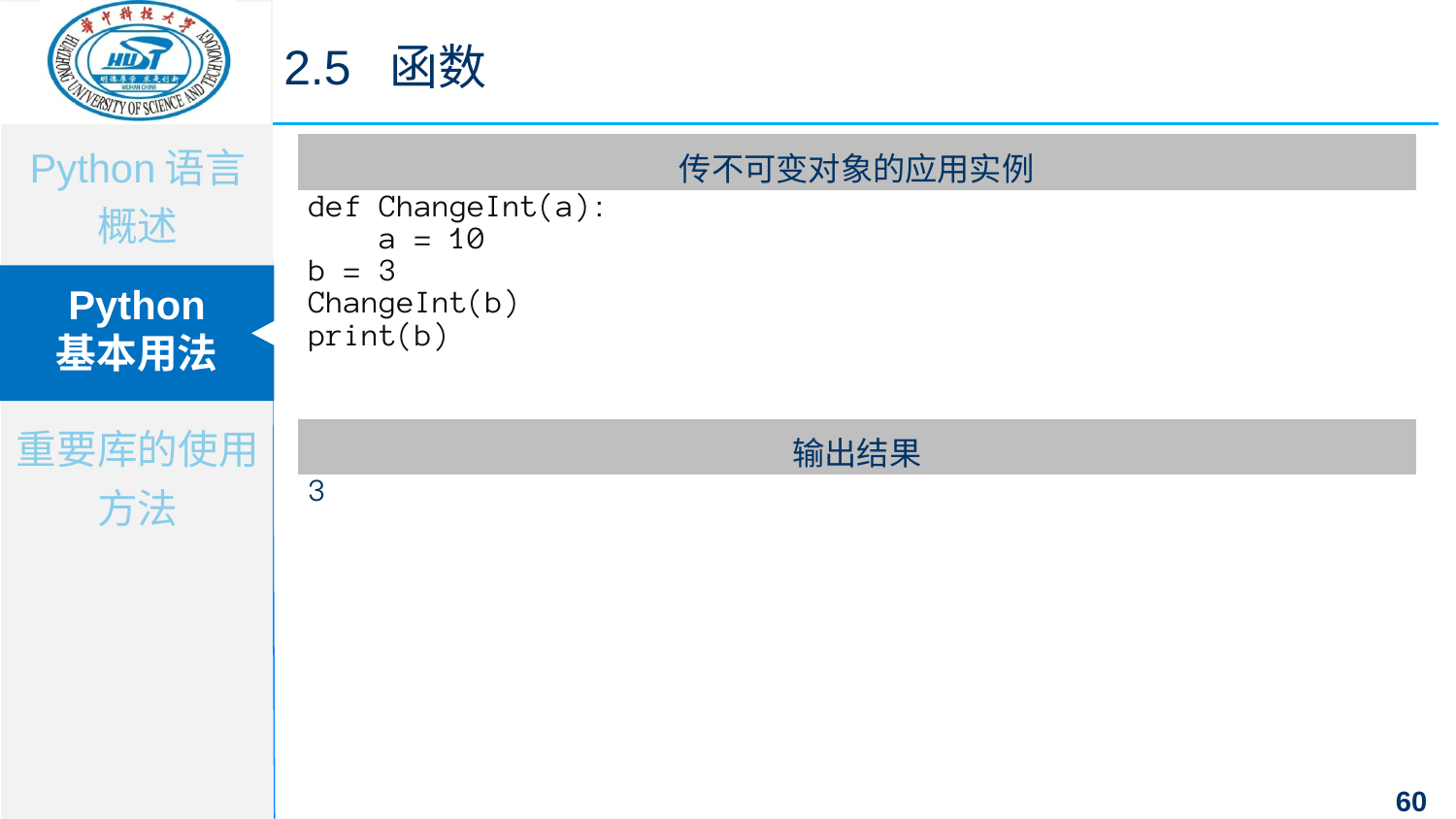

2.5  函数
| 传不可变对象的应用实例 |
| --- |
| def ChangeInt(a): a = 10 b = 3 ChangeInt(b) print(b) |
| 输出结果 |
| 3 |